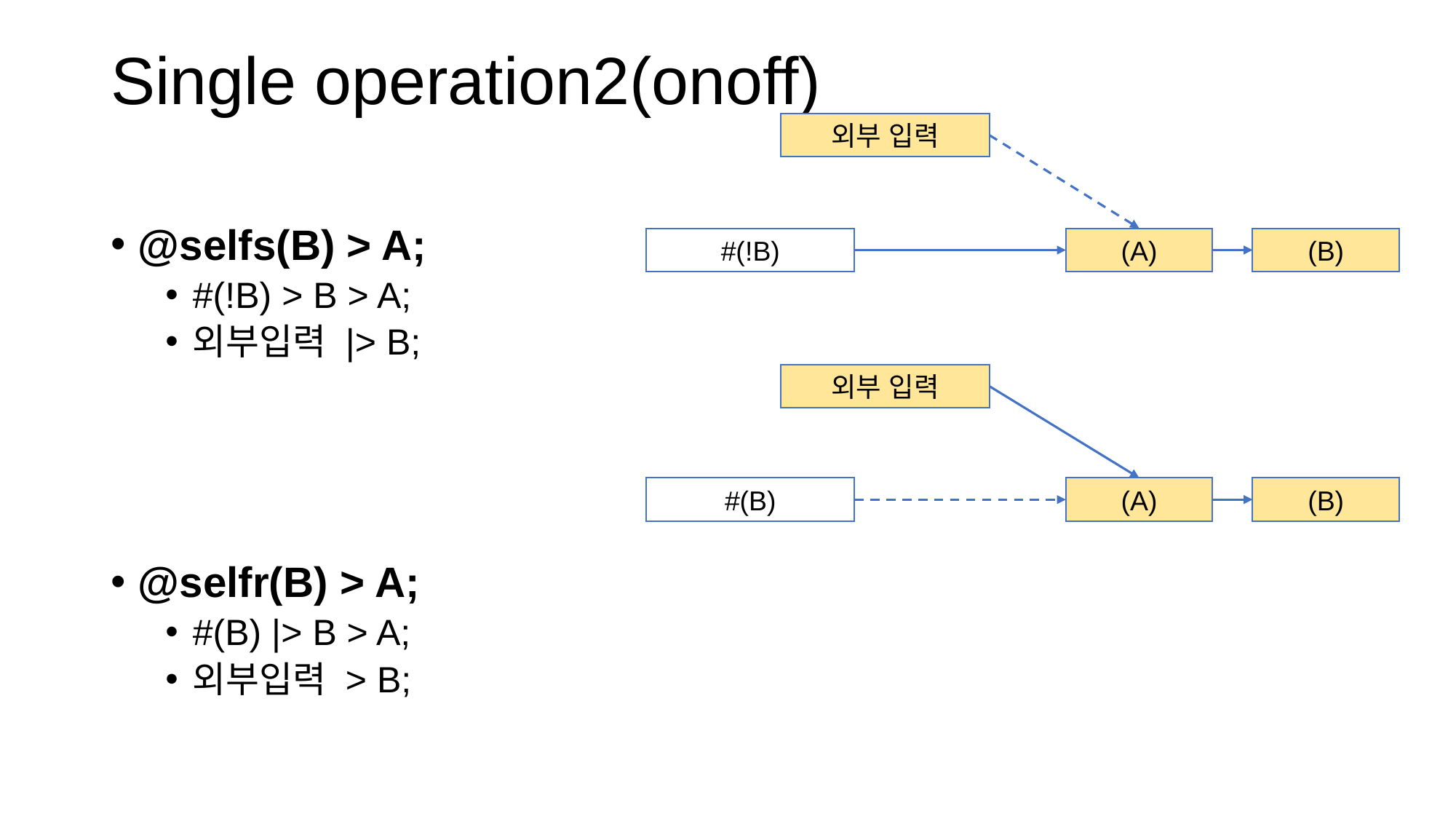

# Single operation2(onoff)
외부 입력
@selfs(B) > A;
#(!B) > B > A;
외부입력 |> B;

@selfr(B) > A;
#(B) |> B > A;
외부입력 > B;

#(!B)
(A)
(B)
외부 입력
#(B)
(A)
(B)